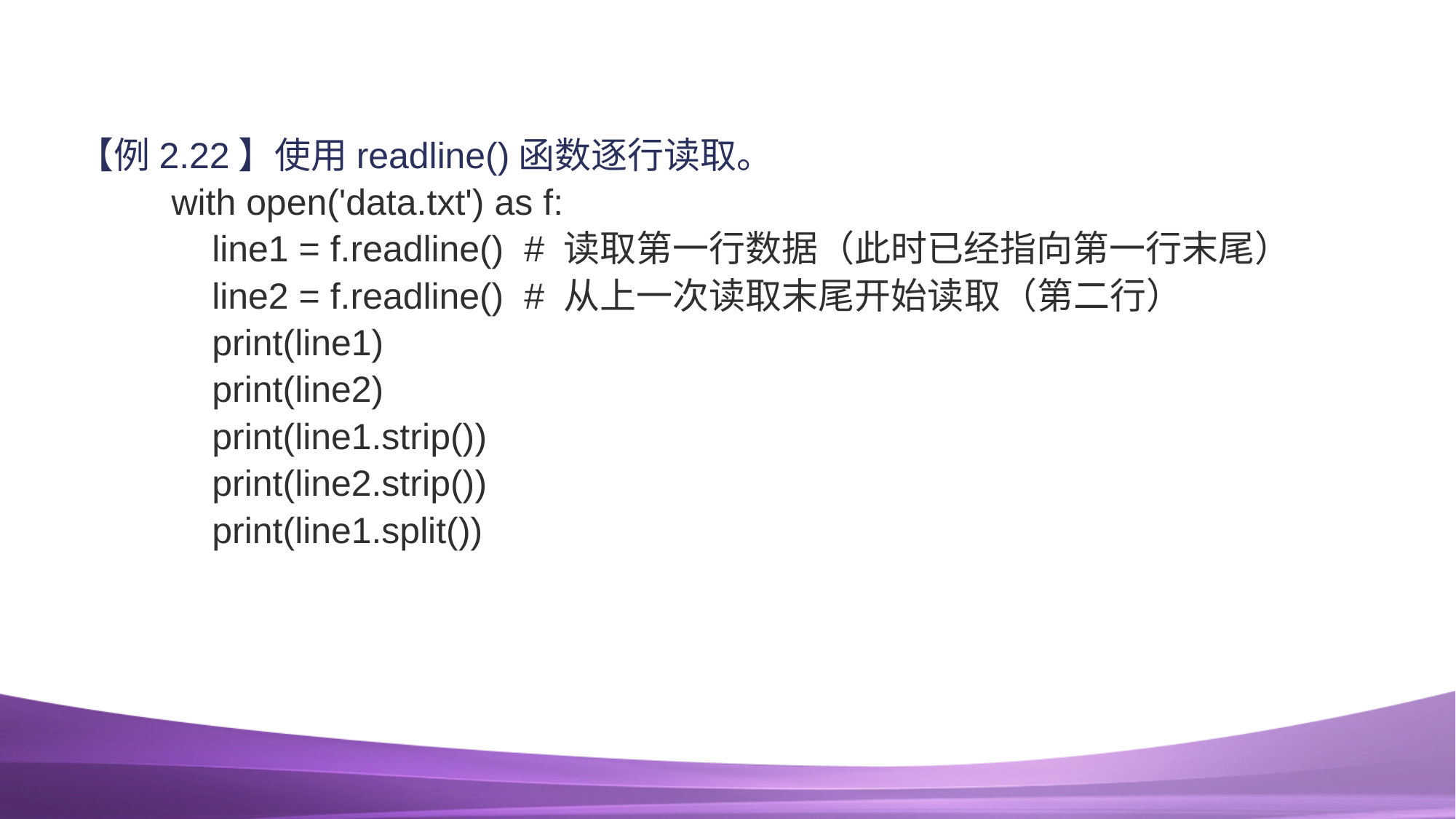

#
【例2.22】使用readline()函数逐行读取。
with open('data.txt') as f:
    line1 = f.readline()  # 读取第一行数据（此时已经指向第一行末尾）
    line2 = f.readline()  # 从上一次读取末尾开始读取（第二行）
    print(line1)
    print(line2)
    print(line1.strip())
    print(line2.strip())
    print(line1.split())